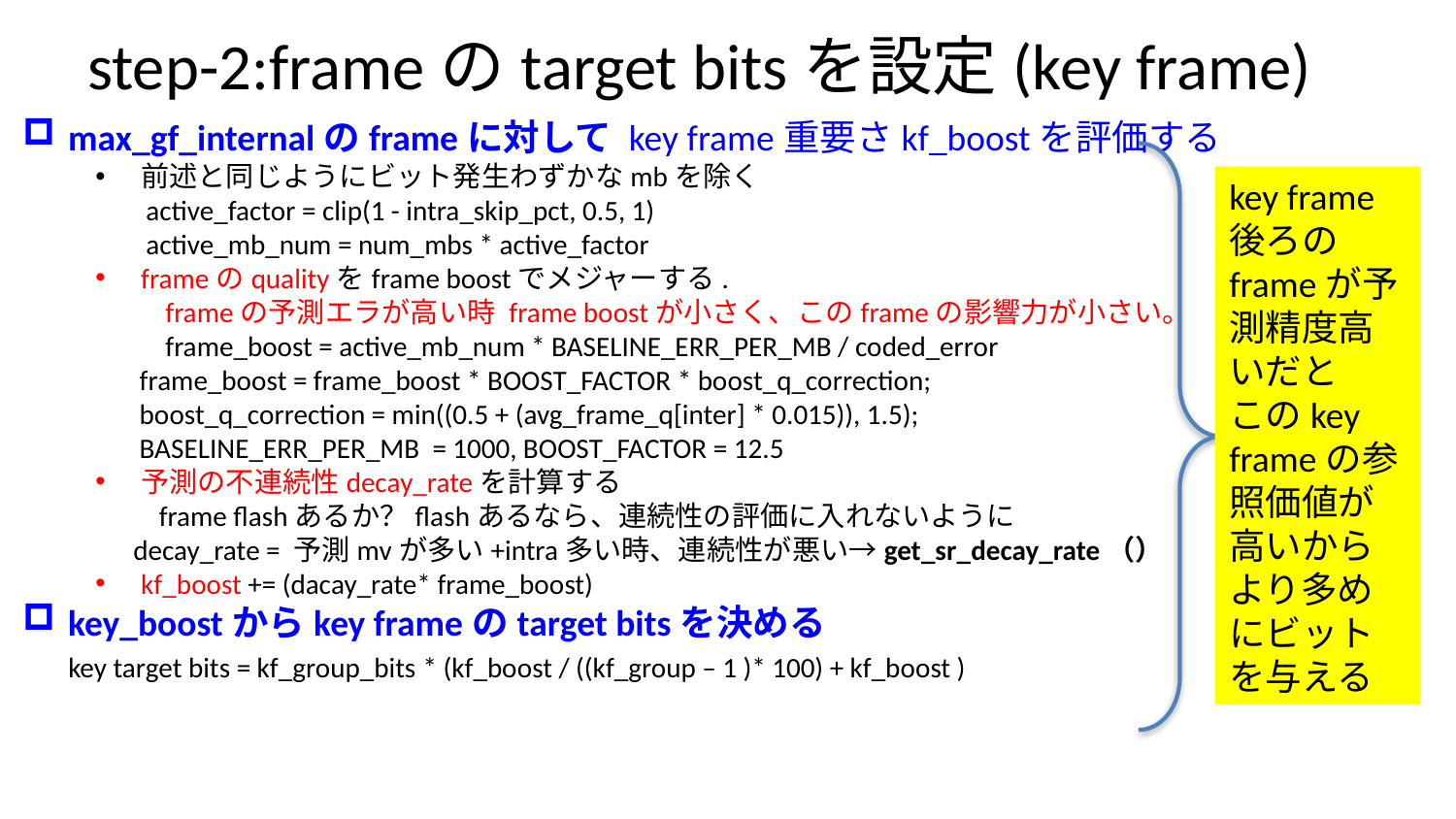

# step-2:frameのtarget bitsを設定(key frame)
max_gf_internalのframeに対して key frame重要さkf_boostを評価する
前述と同じようにビット発生わずかなmbを除く
        active_factor = clip(1 - intra_skip_pct, 0.5, 1)
        active_mb_num = num_mbs * active_factor
frameのqualityをframe boostでメジャーする.
　　 frameの予測エラが高い時 frame boostが小さく、このframeの影響力が小さい。
　　 frame_boost = active_mb_num * BASELINE_ERR_PER_MB / coded_error
       frame_boost = frame_boost * BOOST_FACTOR * boost_q_correction;
       boost_q_correction = min((0.5 + (avg_frame_q[inter] * 0.015)), 1.5);
       BASELINE_ERR_PER_MB  = 1000, BOOST_FACTOR = 12.5
予測の不連続性decay_rateを計算する
　　frame flashあるか？flashあるなら、連続性の評価に入れないように
      decay_rate = 予測mvが多い+intra多い時、連続性が悪い→get_sr_decay_rate（）
kf_boost += (dacay_rate* frame_boost)
key_boostからkey frameのtarget bitsを決める

key frame後ろのframeが予測精度高いだと
このkey frameの参照価値が高いから
より多めにビットを与える
key target bits = kf_group_bits * (kf_boost / ((kf_group – 1 )* 100) + kf_boost )